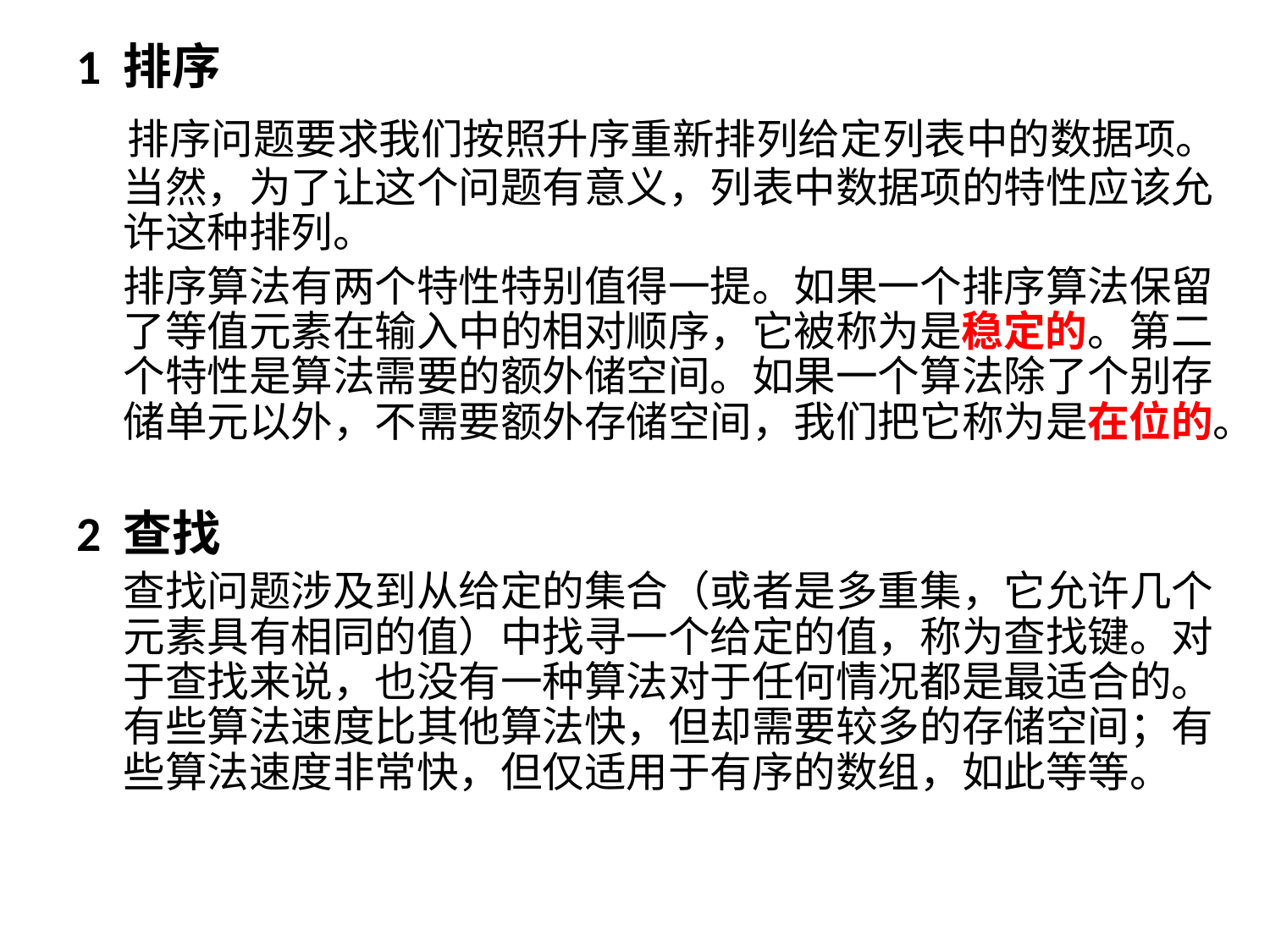

1 排序
   排序问题要求我们按照升序重新排列给定列表中的数据项。当然，为了让这个问题有意义，列表中数据项的特性应该允许这种排列。
    排序算法有两个特性特别值得一提。如果一个排序算法保留了等值元素在输入中的相对顺序，它被称为是稳定的。第二个特性是算法需要的额外储空间。如果一个算法除了个别存储单元以外，不需要额外存储空间，我们把它称为是在位的。

2 查找
    查找问题涉及到从给定的集合（或者是多重集，它允许几个元素具有相同的值）中找寻一个给定的值，称为查找键。对于查找来说，也没有一种算法对于任何情况都是最适合的。有些算法速度比其他算法快，但却需要较多的存储空间；有些算法速度非常快，但仅适用于有序的数组，如此等等。